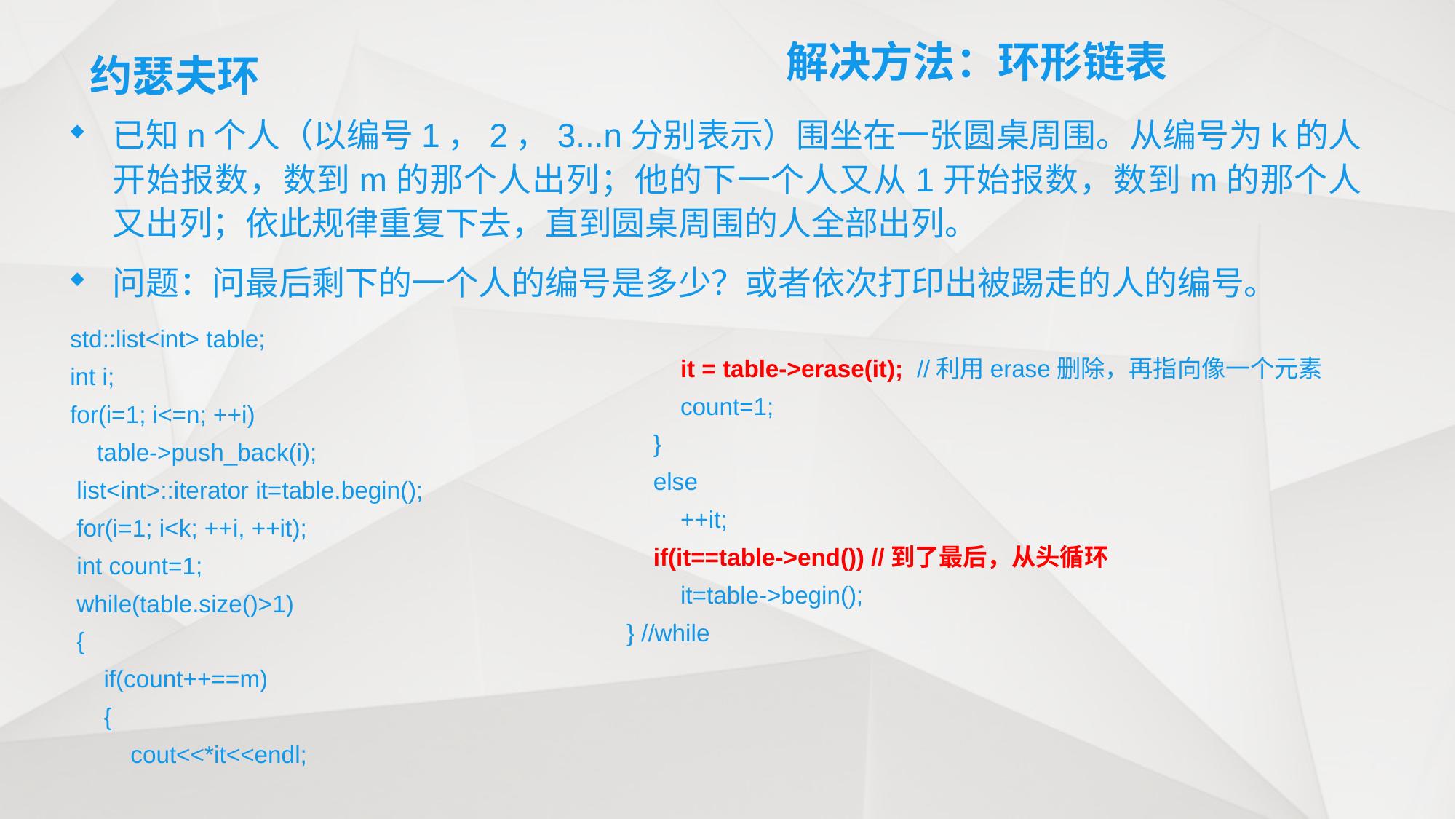

解决方法：环形链表
# 约瑟夫环
已知n个人（以编号1，2，3...n分别表示）围坐在一张圆桌周围。从编号为k的人开始报数，数到m的那个人出列；他的下一个人又从1开始报数，数到m的那个人又出列；依此规律重复下去，直到圆桌周围的人全部出列。
问题：问最后剩下的一个人的编号是多少？或者依次打印出被踢走的人的编号。
    std::list<int> table;
    int i;
    for(i=1; i<=n; ++i)
        table->push_back(i);
     list<int>::iterator it=table.begin();
     for(i=1; i<k; ++i, ++it);
     int count=1;
     while(table.size()>1)
     {
         if(count++==m)
         {
             cout<<*it<<endl;

             it = table->erase(it);  //利用erase删除，再指向像一个元素
             count=1;
         }
         else
             ++it;
         if(it==table->end()) //到了最后，从头循环
             it=table->begin();
     } //while